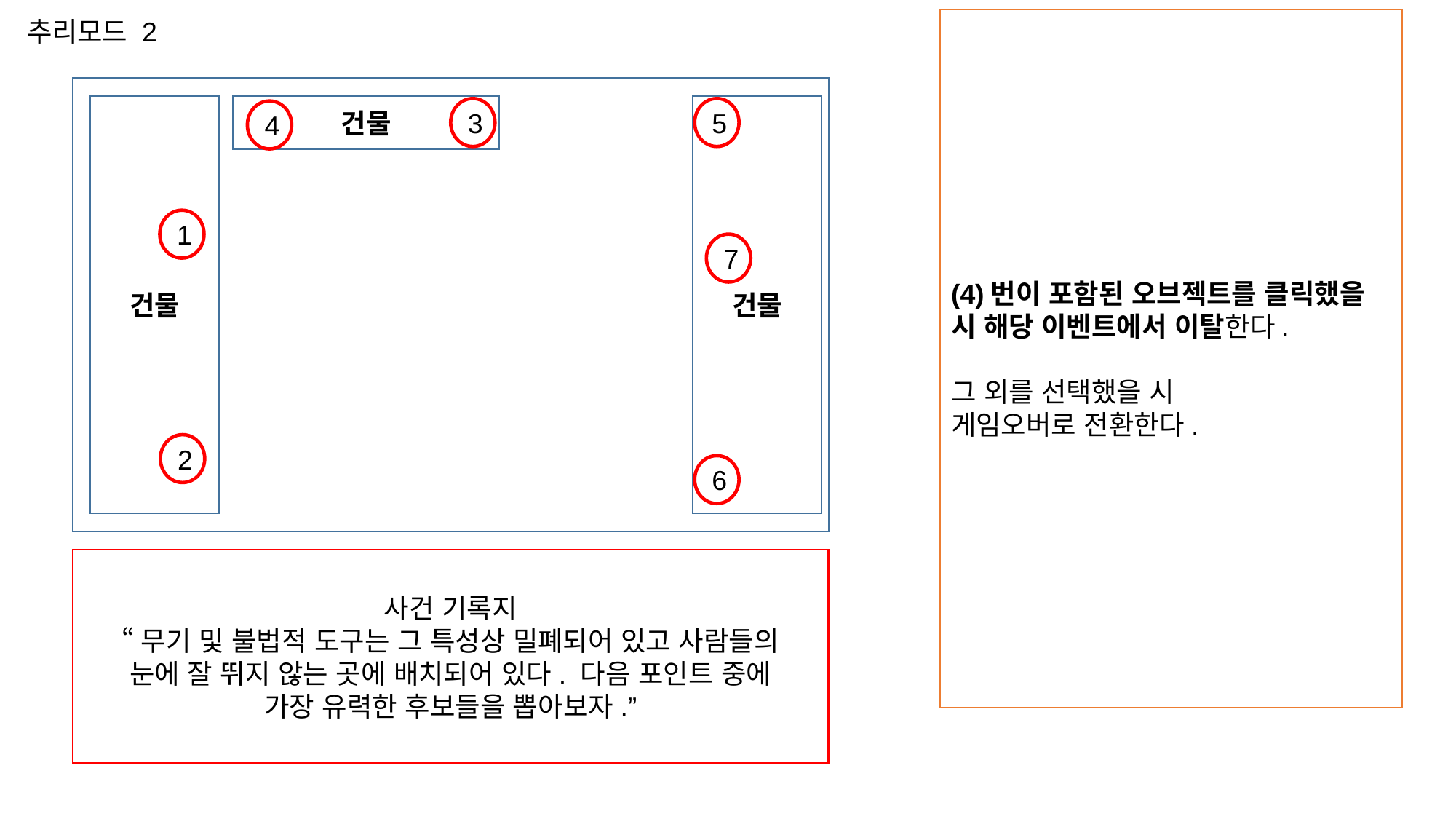

추리모드 2
(4)번이 포함된 오브젝트를 클릭했을 시 해당 이벤트에서 이탈한다.

그 외를 선택했을 시
게임오버로 전환한다.

건물
건물
건물
3
5
4
1
7
2
6
사건 기록지
“무기 및 불법적 도구는 그 특성상 밀폐되어 있고 사람들의
눈에 잘 뛰지 않는 곳에 배치되어 있다. 다음 포인트 중에
가장 유력한 후보들을 뽑아보자.”